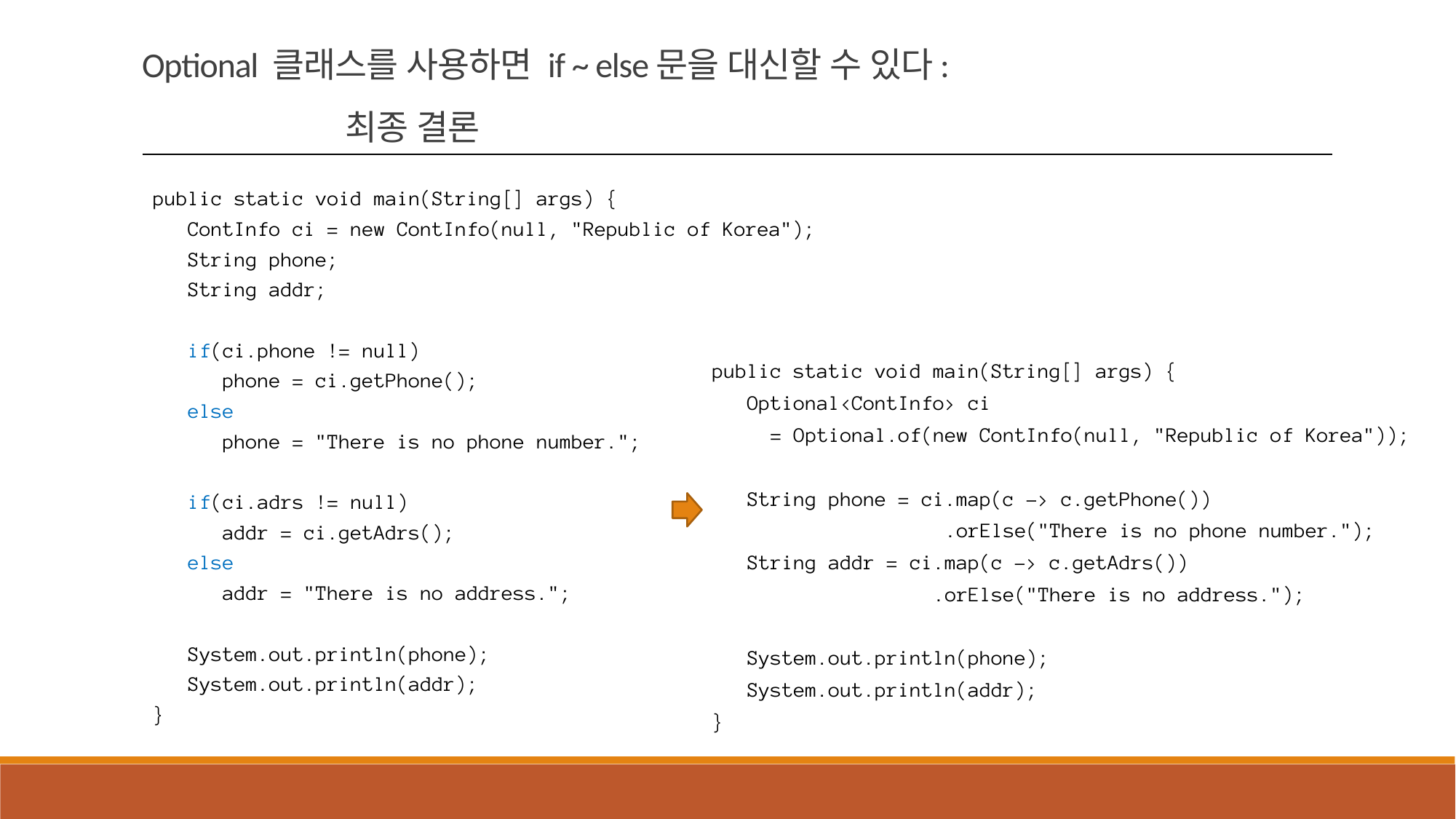

Optional 클래스를 사용하면 if ~ else문을 대신할 수 있다:
							            최종 결론
public static void main(String[] args) {
   ContInfo ci = new ContInfo(null, "Republic of Korea");
   String phone;
   String addr;

   if(ci.phone != null)
      phone = ci.getPhone();
   else
      phone = "There is no phone number.";

   if(ci.adrs != null)
      addr = ci.getAdrs();
   else
      addr = "There is no address.";

   System.out.println(phone);
   System.out.println(addr);
}
public static void main(String[] args) {
   Optional<ContInfo> ci
     = Optional.of(new ContInfo(null, "Republic of Korea"));

   String phone = ci.map(c -> c.getPhone())
                    .orElse("There is no phone number.");
   String addr = ci.map(c -> c.getAdrs())
                   .orElse("There is no address.");

   System.out.println(phone);
   System.out.println(addr);
}